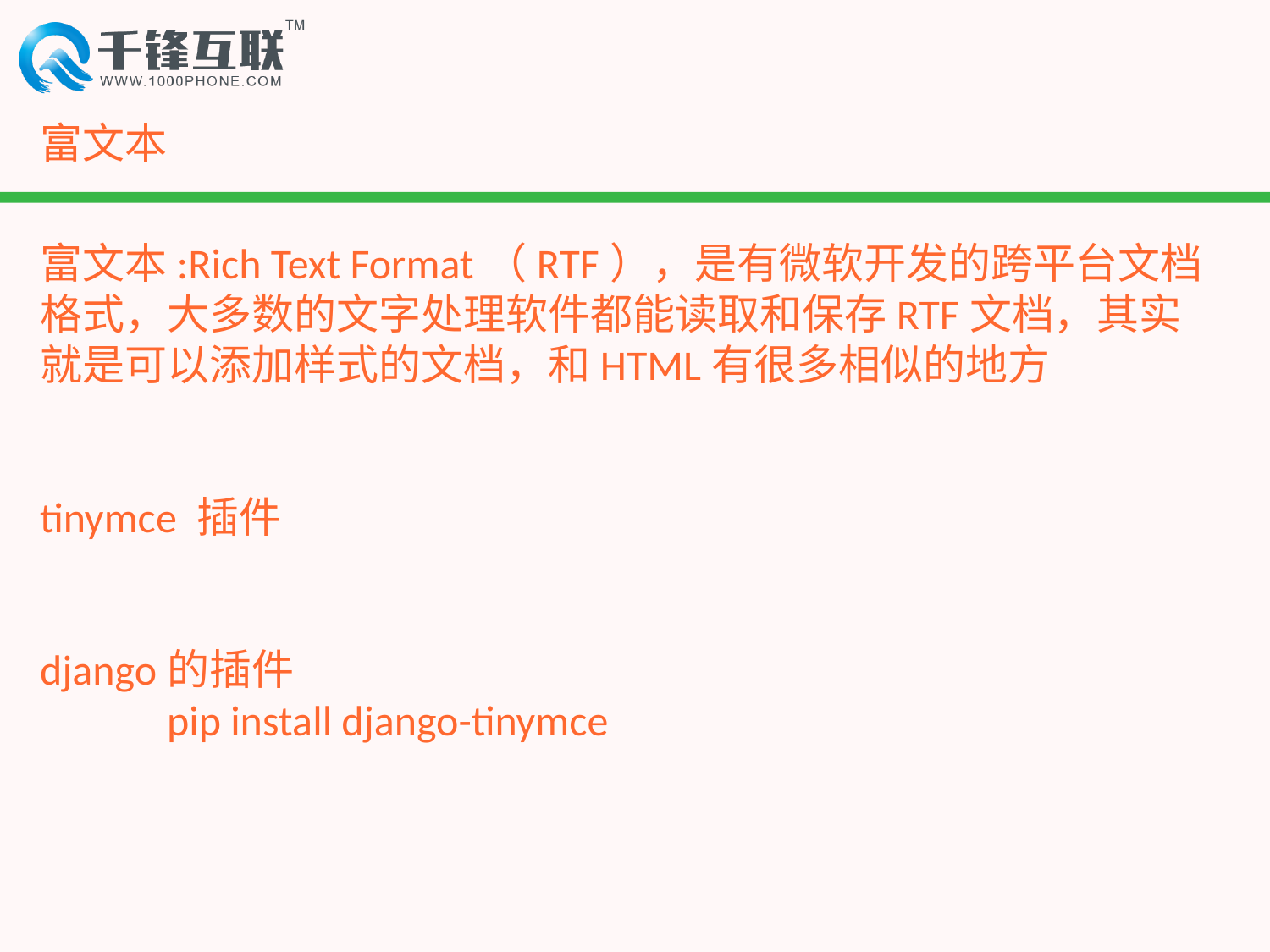

# 富文本
富文本:Rich Text Format（RTF），是有微软开发的跨平台文档格式，大多数的文字处理软件都能读取和保存RTF文档，其实就是可以添加样式的文档，和HTML有很多相似的地方

tinymce 插件

django的插件
	pip install django-tinymce